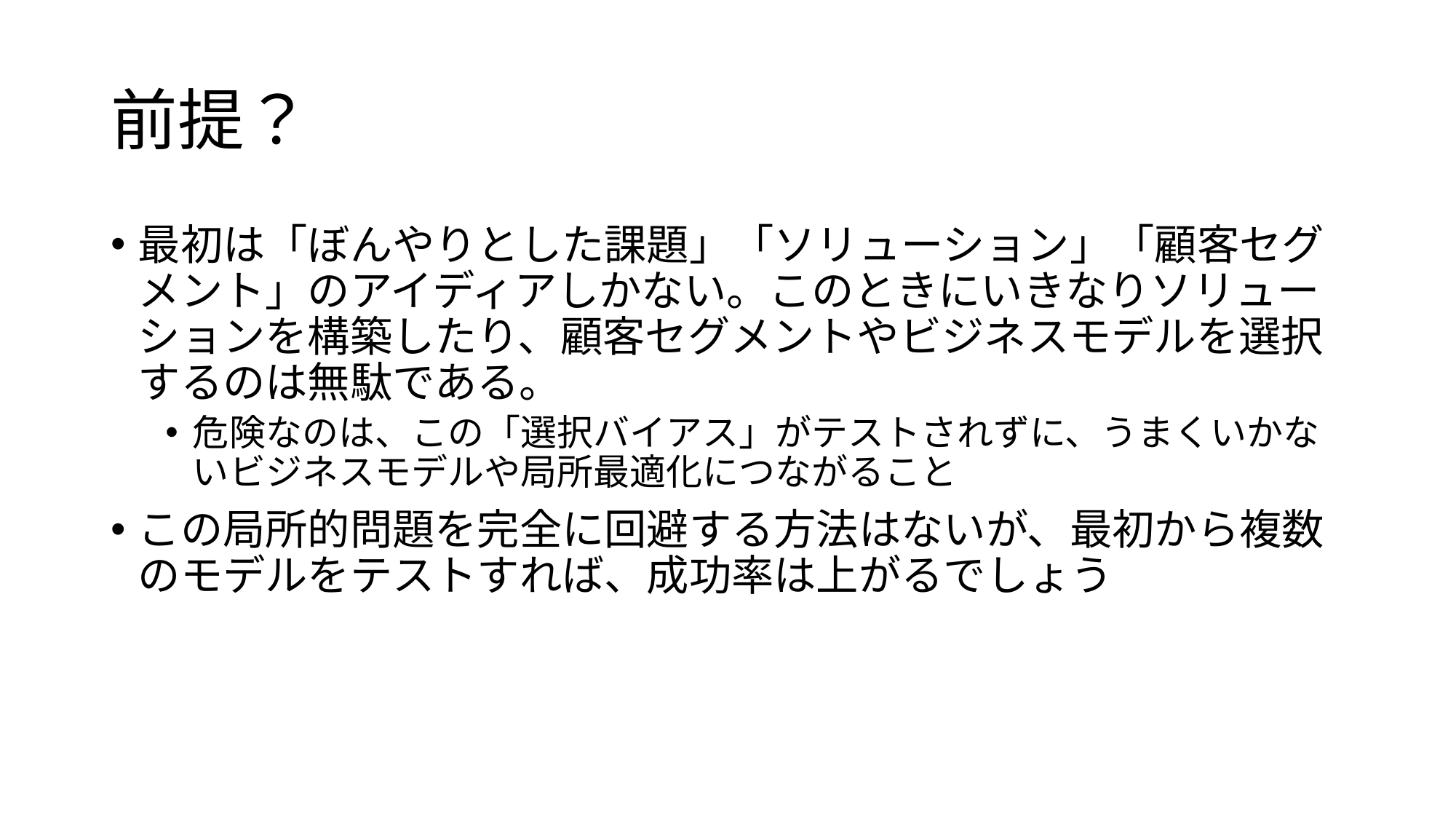

# 前提？
最初は「ぼんやりとした課題」「ソリューション」「顧客セグメント」のアイディアしかない。このときにいきなりソリューションを構築したり、顧客セグメントやビジネスモデルを選択するのは無駄である。
危険なのは、この「選択バイアス」がテストされずに、うまくいかないビジネスモデルや局所最適化につながること
この局所的問題を完全に回避する方法はないが、最初から複数のモデルをテストすれば、成功率は上がるでしょう